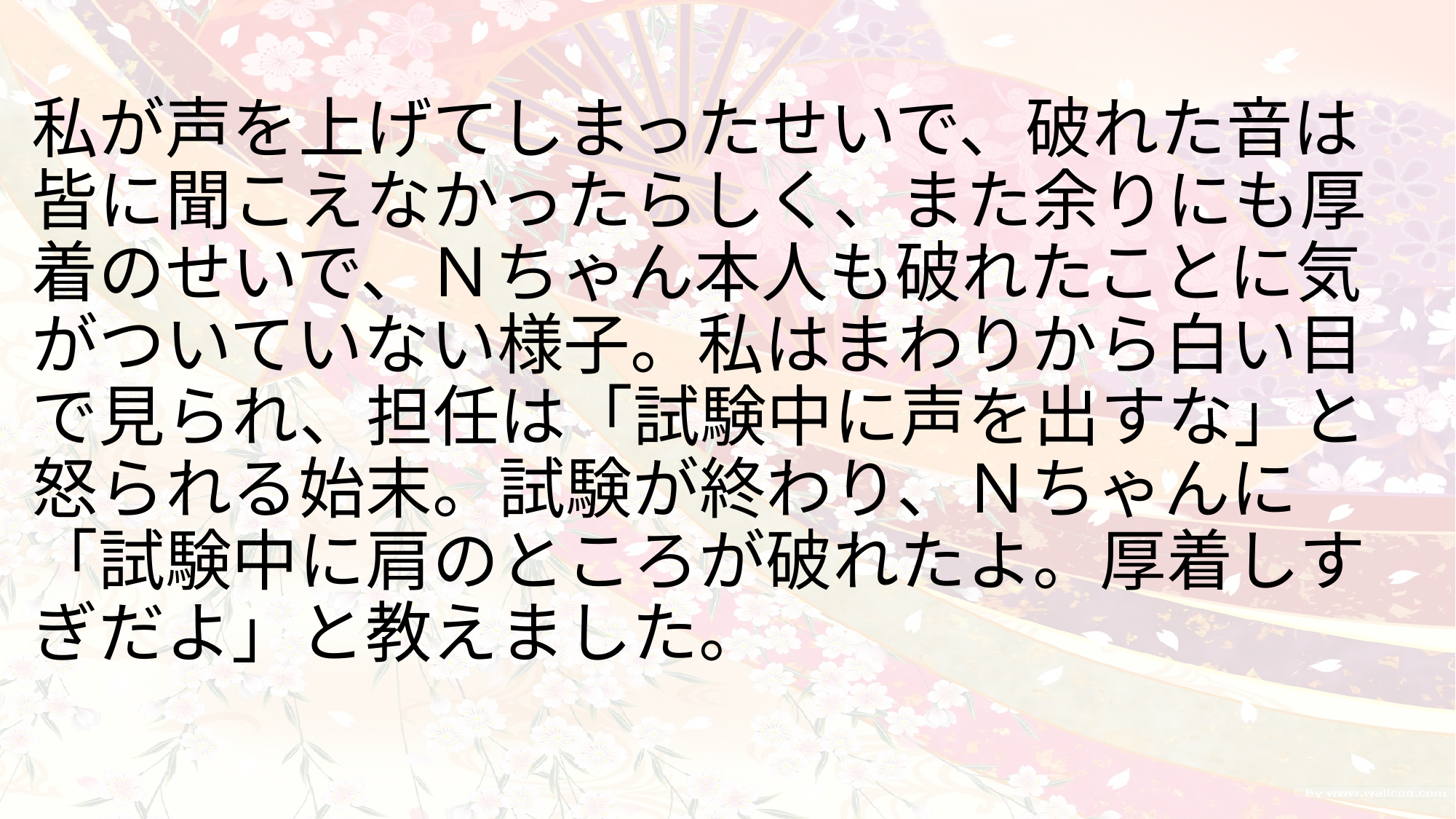

私が声を上げてしまったせいで、破れた音は皆に聞こえなかったらしく、また余りにも厚着のせいで、Ｎちゃん本人も破れたことに気がついていない様子。私はまわりから白い目で見られ、担任は「試験中に声を出すな」と怒られる始末。試験が終わり、Ｎちゃんに「試験中に肩のところが破れたよ。厚着しすぎだよ」と教えました。